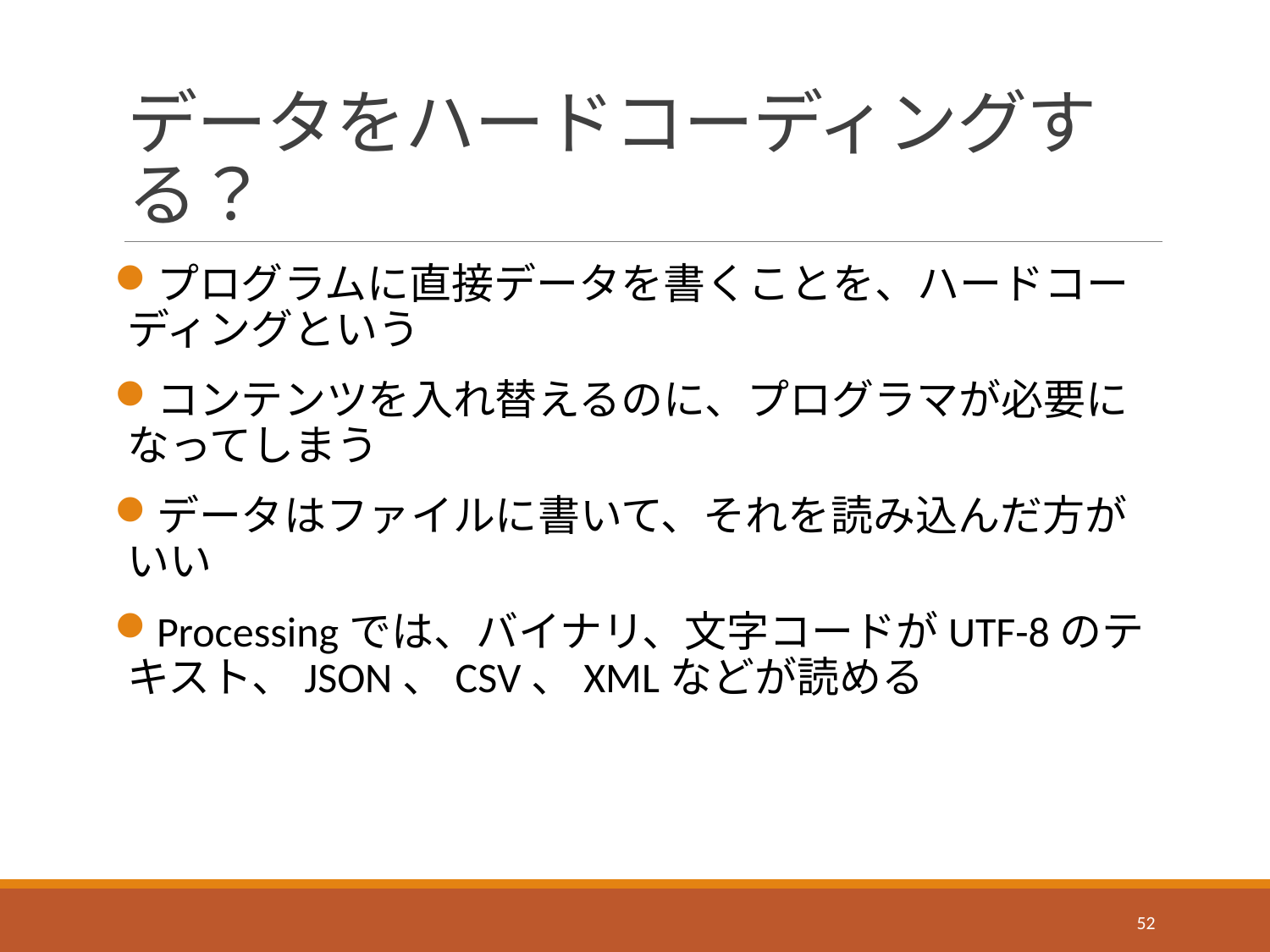

# データをハードコーディングする？
プログラムに直接データを書くことを、ハードコーディングという
コンテンツを入れ替えるのに、プログラマが必要になってしまう
データはファイルに書いて、それを読み込んだ方がいい
Processingでは、バイナリ、文字コードがUTF-8のテキスト、JSON、CSV、XMLなどが読める
52